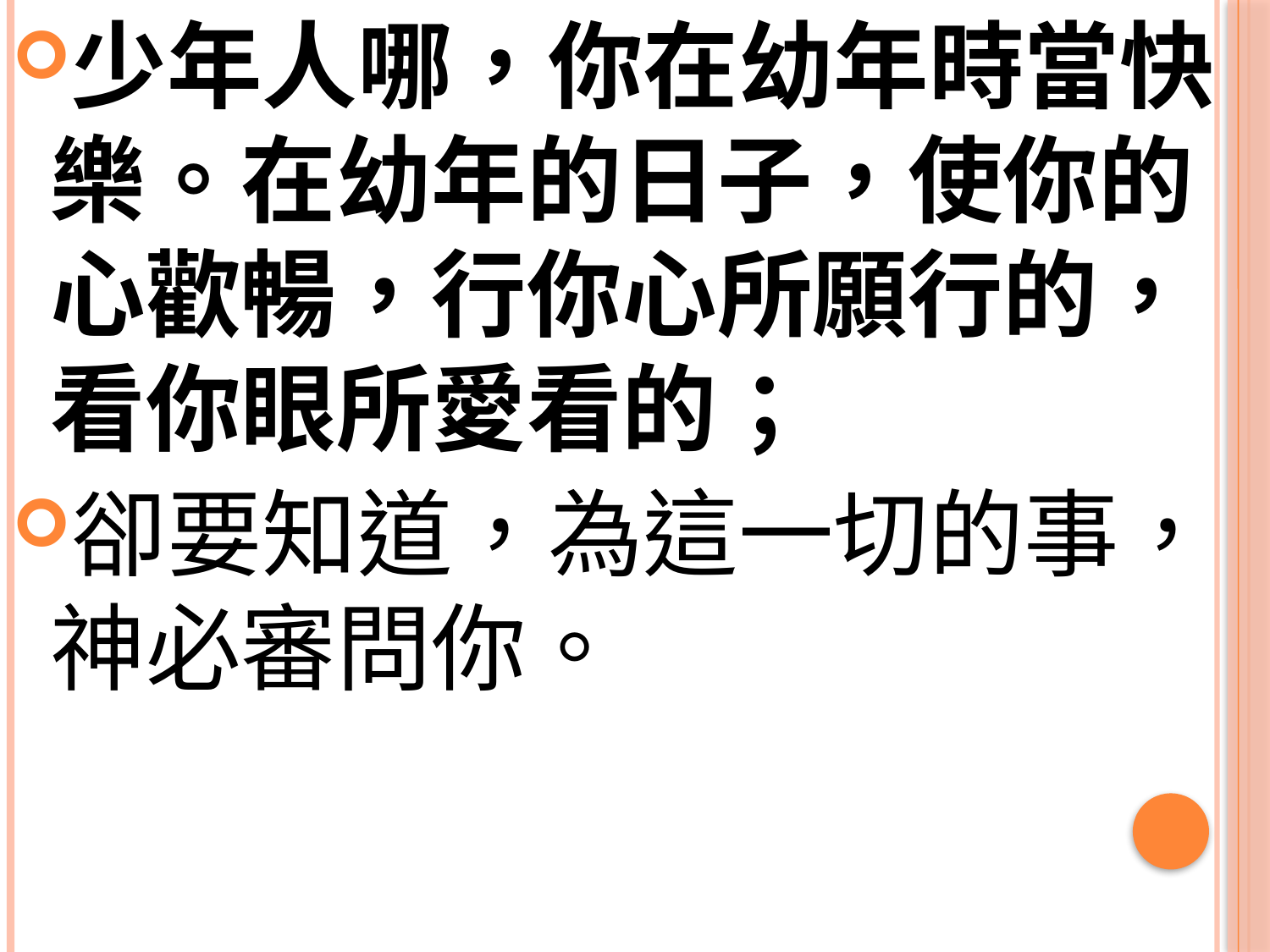

少年人哪，你在幼年時當快樂。在幼年的日子，使你的心歡暢，行你心所願行的，看你眼所愛看的；
卻要知道，為這一切的事，神必審問你。